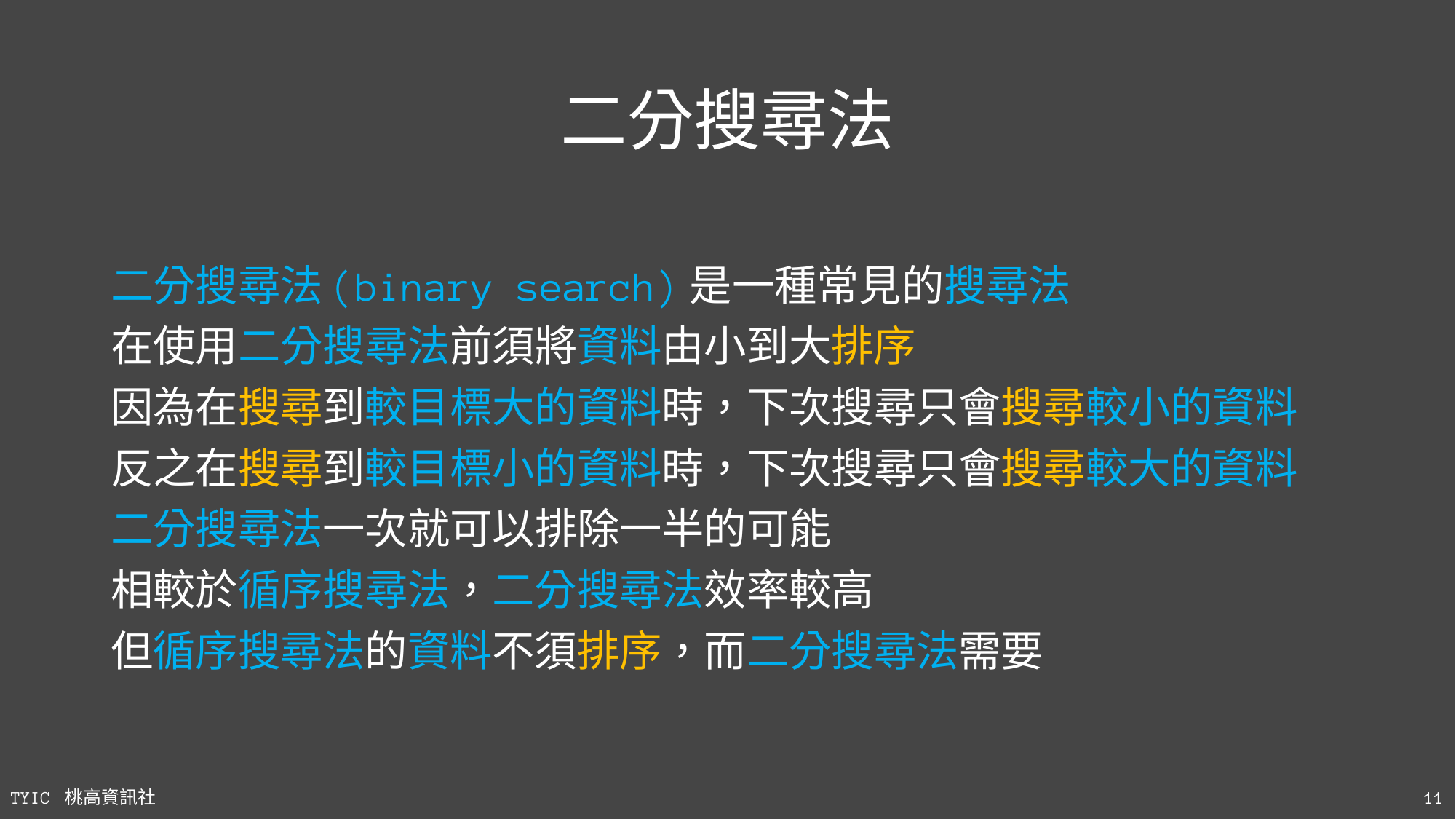

# 二分搜尋法
二分搜尋法(binary search)是一種常見的搜尋法
在使用二分搜尋法前須將資料由小到大排序
因為在搜尋到較目標大的資料時，下次搜尋只會搜尋較小的資料
反之在搜尋到較目標小的資料時，下次搜尋只會搜尋較大的資料
二分搜尋法一次就可以排除一半的可能
相較於循序搜尋法，二分搜尋法效率較高
但循序搜尋法的資料不須排序，而二分搜尋法需要